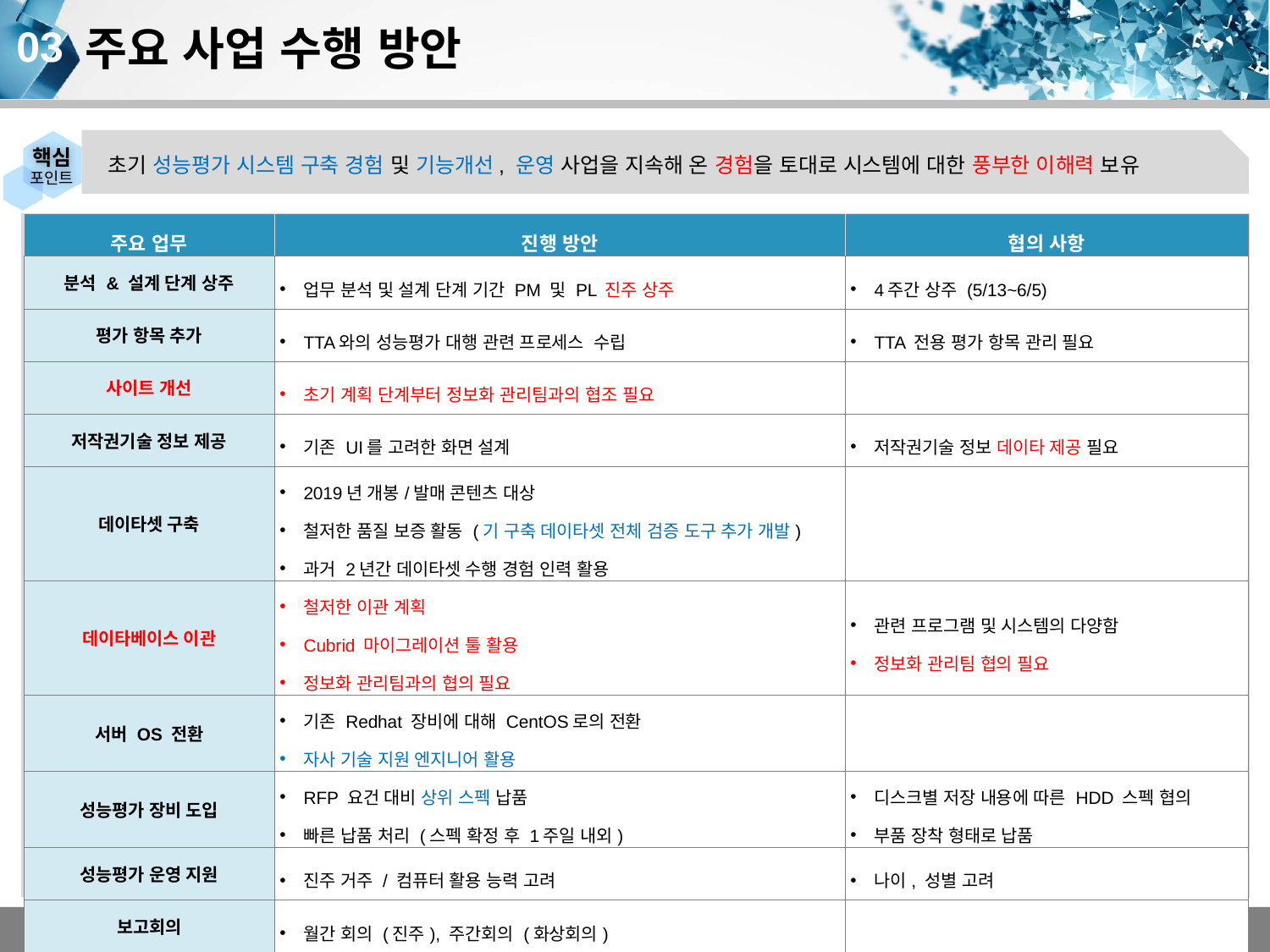

# 주요 사업 수행 방안
03
초기 성능평가 시스템 구축 경험 및 기능개선, 운영 사업을 지속해 온 경험을 토대로 시스템에 대한 풍부한 이해력 보유
| 주요 업무 | 진행 방안 | 협의 사항 |
| --- | --- | --- |
| 분석 & 설계 단계 상주 | 업무 분석 및 설계 단계 기간 PM 및 PL 진주 상주 | 4주간 상주 (5/13~6/5) |
| 평가 항목 추가 | TTA와의 성능평가 대행 관련 프로세스 수립 | TTA 전용 평가 항목 관리 필요 |
| 사이트 개선 | 초기 계획 단계부터 정보화 관리팀과의 협조 필요 |  |
| 저작권기술 정보 제공 | 기존 UI를 고려한 화면 설계 | 저작권기술 정보 데이타 제공 필요 |
| 데이타셋 구축 | 2019년 개봉/발매 콘텐츠 대상 철저한 품질 보증 활동 (기 구축 데이타셋 전체 검증 도구 추가 개발) 과거 2년간 데이타셋 수행 경험 인력 활용 |  |
| 데이타베이스 이관 | 철저한 이관 계획 Cubrid 마이그레이션 툴 활용 정보화 관리팀과의 협의 필요 | 관련 프로그램 및 시스템의 다양함 정보화 관리팀 협의 필요 |
| 서버 OS 전환 | 기존 Redhat 장비에 대해 CentOS로의 전환 자사 기술 지원 엔지니어 활용 |  |
| 성능평가 장비 도입 | RFP 요건 대비 상위 스펙 납품 빠른 납품 처리 (스펙 확정 후 1주일 내외) | 디스크별 저장 내용에 따른 HDD 스펙 협의 부품 장착 형태로 납품 |
| 성능평가 운영 지원 | 진주 거주 / 컴퓨터 활용 능력 고려 | 나이, 성별 고려 |
| 보고회의 | 월간 회의 (진주), 주간회의 (화상회의) |  |